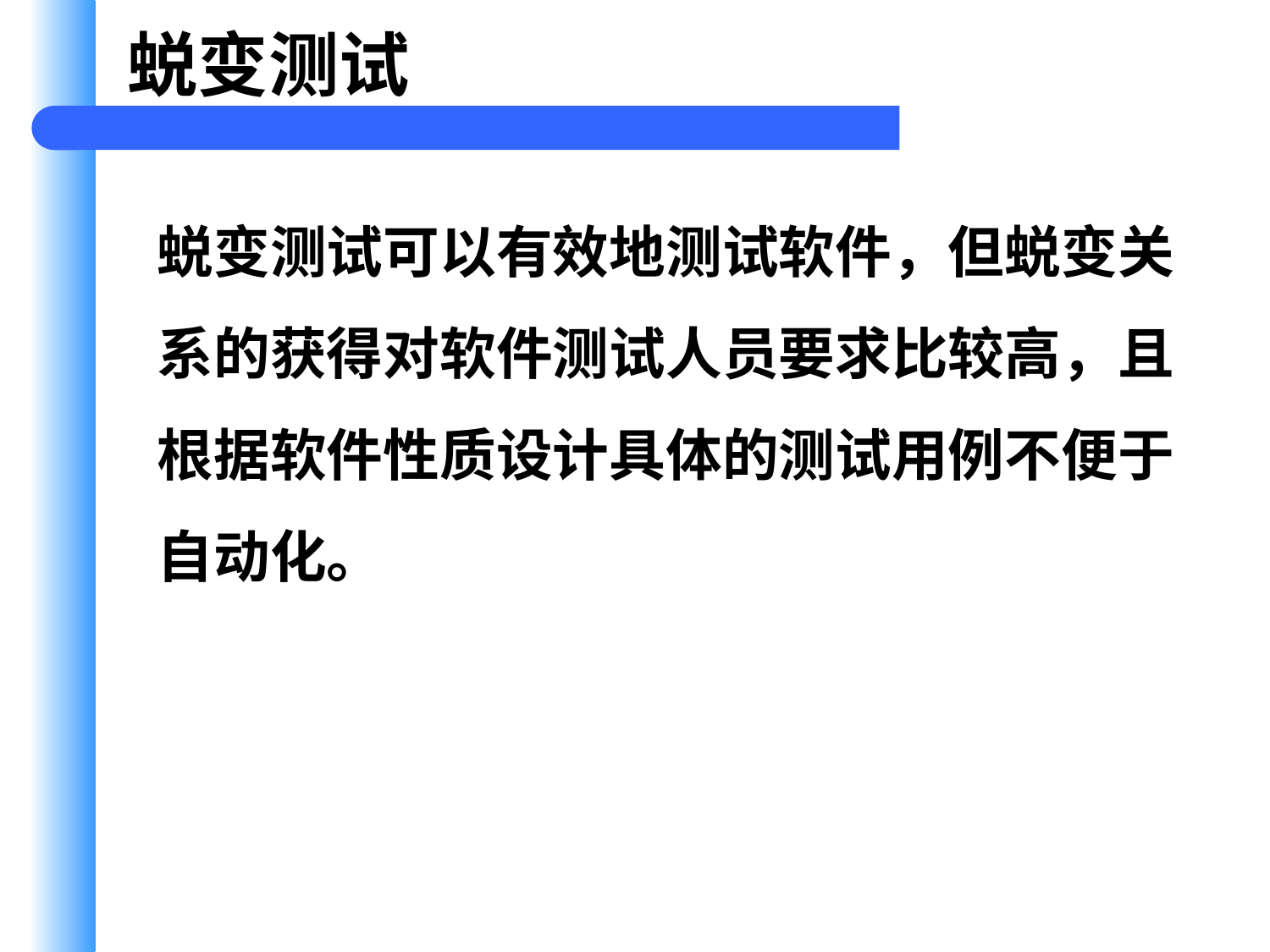

蜕变测试
蜕变测试可以有效地测试软件，但蜕变关系的获得对软件测试人员要求比较高，且根据软件性质设计具体的测试用例不便于自动化。